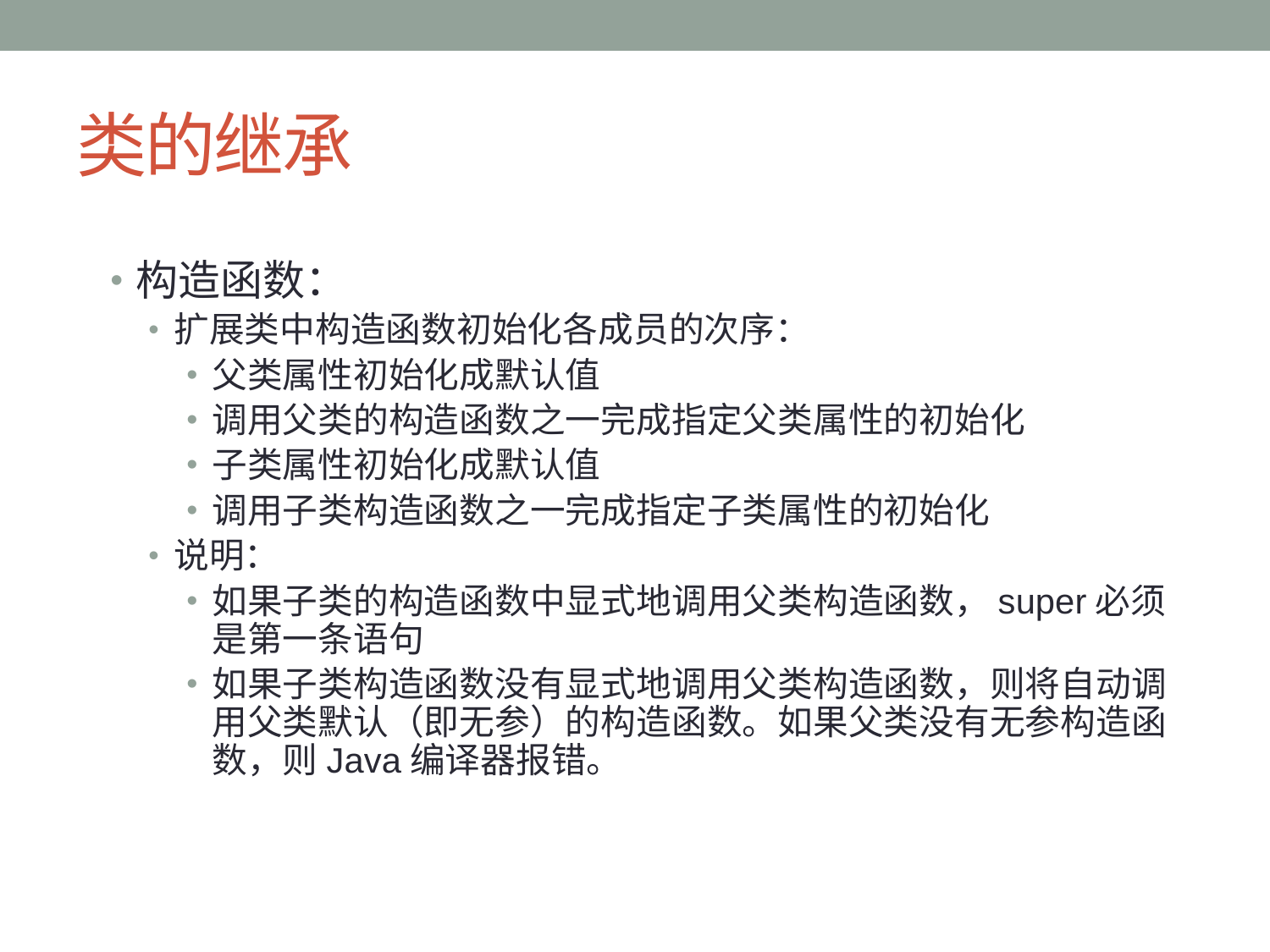

# 类的继承
构造函数：
扩展类中构造函数初始化各成员的次序：
父类属性初始化成默认值
调用父类的构造函数之一完成指定父类属性的初始化
子类属性初始化成默认值
调用子类构造函数之一完成指定子类属性的初始化
说明：
如果子类的构造函数中显式地调用父类构造函数，super必须是第一条语句
如果子类构造函数没有显式地调用父类构造函数，则将自动调用父类默认（即无参）的构造函数。如果父类没有无参构造函数，则Java编译器报错。